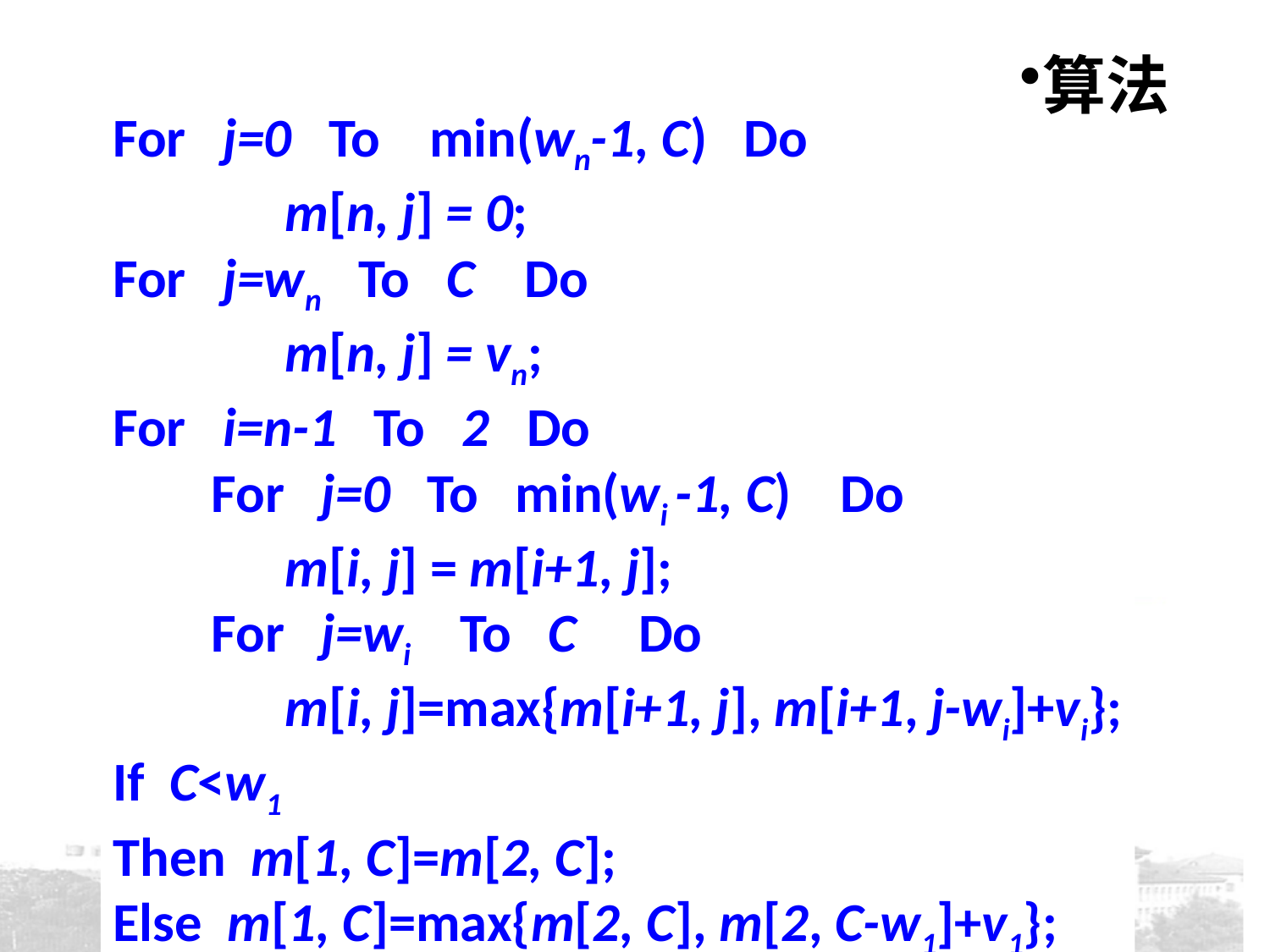

算法

For   j=0   To    min(wn-1, C)   Do
              m[n, j] = 0;
For   j=wn   To   C    Do
              m[n, j] = vn;
For   i=n-1   To   2   Do
        For   j=0   To   min(wi -1, C)    Do
              m[i, j] = m[i+1, j];
        For   j=wi    To   C     Do
              m[i, j]=max{m[i+1, j], m[i+1, j-wi]+vi};
If  C<w1
Then  m[1, C]=m[2, C];
Else  m[1, C]=max{m[2, C], m[2, C-w1]+v1};